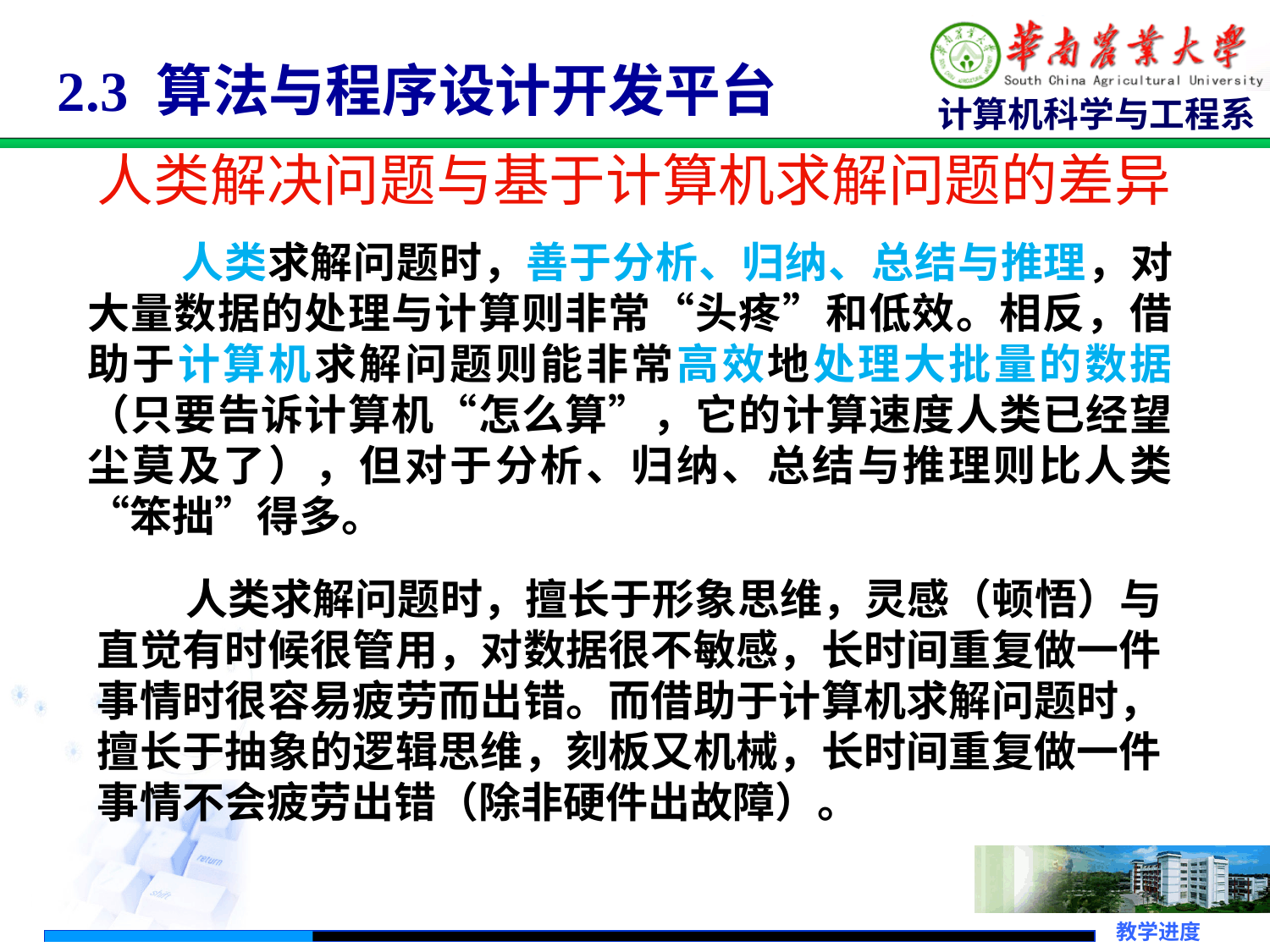

2.3 算法与程序设计开发平台
人类解决问题与基于计算机求解问题的差异
        人类求解问题时，善于分析、归纳、总结与推理，对大量数据的处理与计算则非常“头疼”和低效。相反，借助于计算机求解问题则能非常高效地处理大批量的数据（只要告诉计算机“怎么算”，它的计算速度人类已经望尘莫及了），但对于分析、归纳、总结与推理则比人类“笨拙”得多。
        人类求解问题时，擅长于形象思维，灵感（顿悟）与直觉有时候很管用，对数据很不敏感，长时间重复做一件事情时很容易疲劳而出错。而借助于计算机求解问题时，擅长于抽象的逻辑思维，刻板又机械，长时间重复做一件事情不会疲劳出错（除非硬件出故障）。